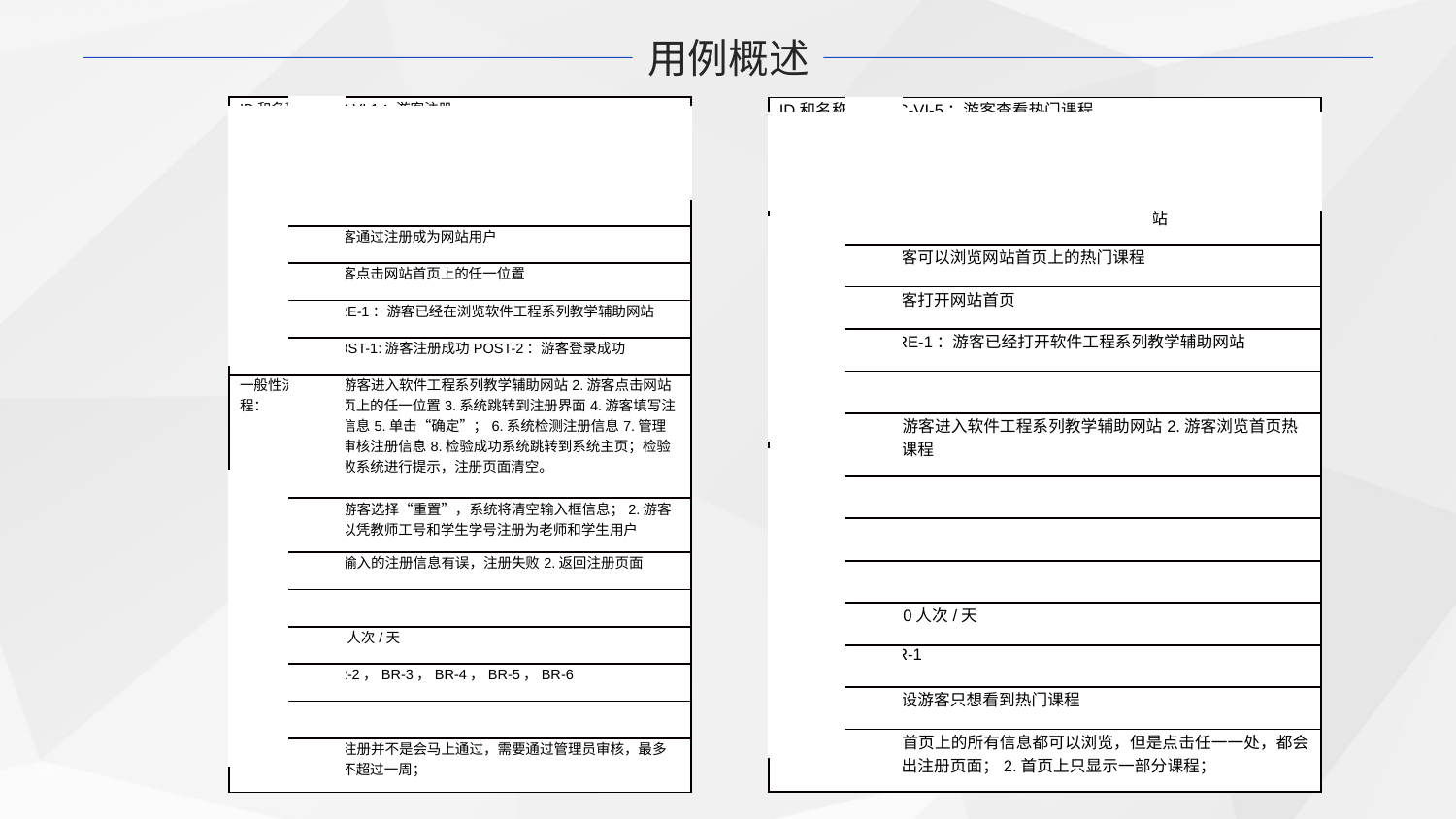

用例概述

| ID和名称： | UC-VI-1：游客注册 |  |  |
| --- | --- | --- | --- |
| 创建人： | 金志超 | 创建日期： | 2017-12-2 |
| 主要操作者： | 游客 | 次要操作者： | 管理员 |
| 描述： | 游客通过注册成为网站用户 |  |  |
| 触发器： | 游客点击网站首页上的任一位置 |  |  |
| 前置条件： | PRE-1：游客已经在浏览软件工程系列教学辅助网站 |  |  |
| 后置条件： | POST-1:游客注册成功POST-2：游客登录成功 |  |  |
| 一般性流程： | 1.游客进入软件工程系列教学辅助网站2.游客点击网站首页上的任一位置3.系统跳转到注册界面4.游客填写注册信息5.单击“确定”；6.系统检测注册信息7.管理员审核注册信息8.检验成功系统跳转到系统主页；检验失败系统进行提示，注册页面清空。 |  |  |
| 选择性流程： | 1.游客选择“重置”，系统将清空输入框信息；2.游客可以凭教师工号和学生学号注册为老师和学生用户 |  |  |
| 异常： | 1.输入的注册信息有误，注册失败2.返回注册页面 |  |  |
| 优先级： | 高 |  |  |
| 使用频率 | 50人次/天 |  |  |
| 业务规则： | BR-2，BR-3，BR-4，BR-5，BR-6 |  |  |
| 假设： | 无 |  |  |
| 其他信息： | 1.注册并不是会马上通过，需要通过管理员审核，最多应不超过一周； |  |  |
| ID和名称： | UC-VI-5：游客查看热门课程 |  |  |
| --- | --- | --- | --- |
| 创建人： | 金志超 | 创建日期： | 2017-12-2 |
| 主要操作者： | 游客 | 次要操作者： | 软件工程系列教学辅助网站 |
| 描述： | 游客可以浏览网站首页上的热门课程 |  |  |
| 触发器： | 游客打开网站首页 |  |  |
| 前置条件： | PRE-1：游客已经打开软件工程系列教学辅助网站 |  |  |
| 后置条件： | 无 |  |  |
| 一般性流程： | 1.游客进入软件工程系列教学辅助网站2.游客浏览首页热门课程 |  |  |
| 选择性流程： | 无 |  |  |
| 异常： | 无 |  |  |
| 优先级： | 高 |  |  |
| 使用频率 | 200人次/天 |  |  |
| 业务规则： | BR-1 |  |  |
| 假设： | 假设游客只想看到热门课程 |  |  |
| 其他信息： | 1.首页上的所有信息都可以浏览，但是点击任一一处，都会弹出注册页面；2.首页上只显示一部分课程； |  |  |